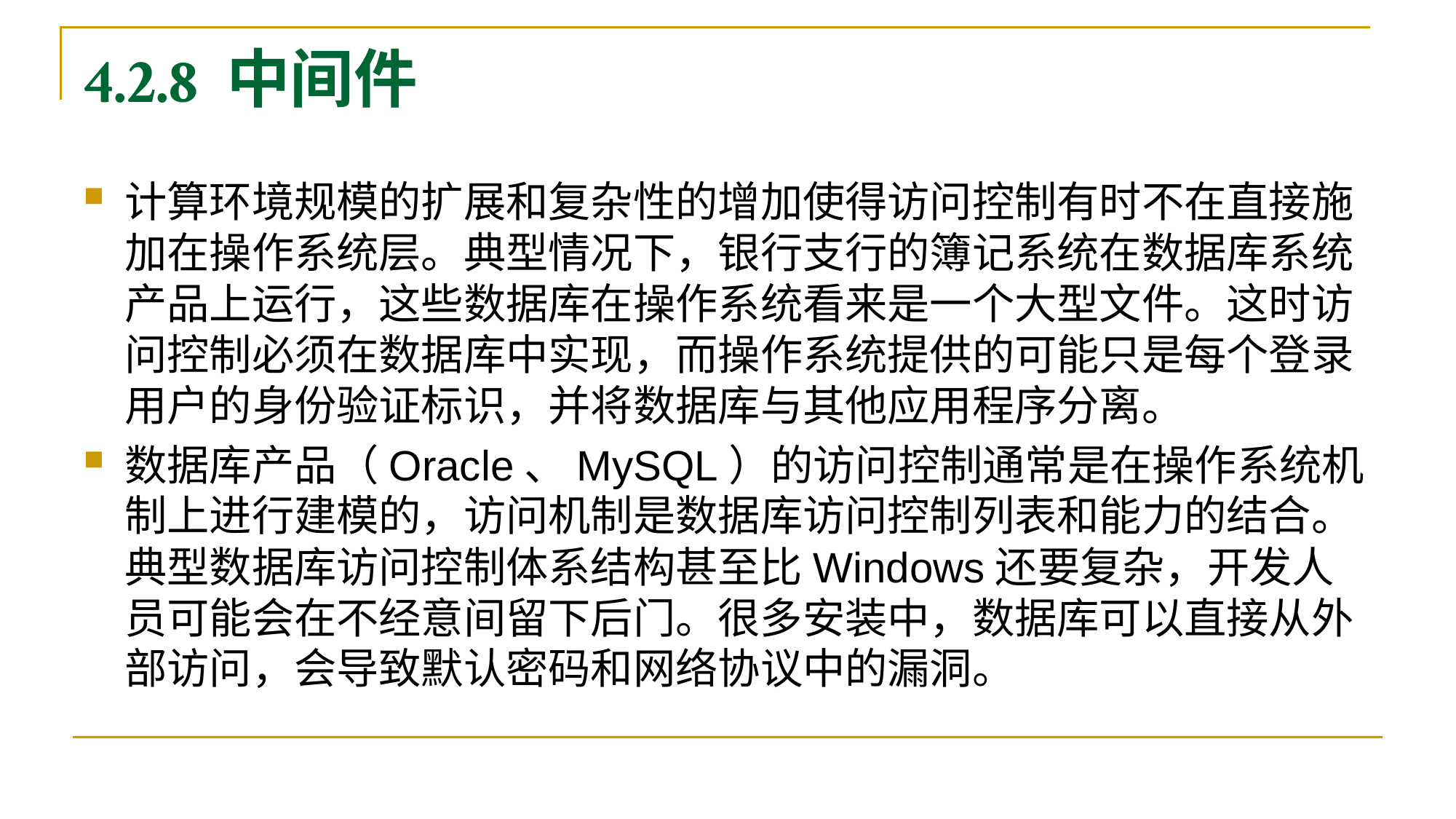

# 4.2.8 中间件
计算环境规模的扩展和复杂性的增加使得访问控制有时不在直接施加在操作系统层。典型情况下，银行支行的簿记系统在数据库系统产品上运行，这些数据库在操作系统看来是一个大型文件。这时访问控制必须在数据库中实现，而操作系统提供的可能只是每个登录用户的身份验证标识，并将数据库与其他应用程序分离。
数据库产品（Oracle、MySQL）的访问控制通常是在操作系统机制上进行建模的，访问机制是数据库访问控制列表和能力的结合。典型数据库访问控制体系结构甚至比Windows还要复杂，开发人员可能会在不经意间留下后门。很多安装中，数据库可以直接从外部访问，会导致默认密码和网络协议中的漏洞。